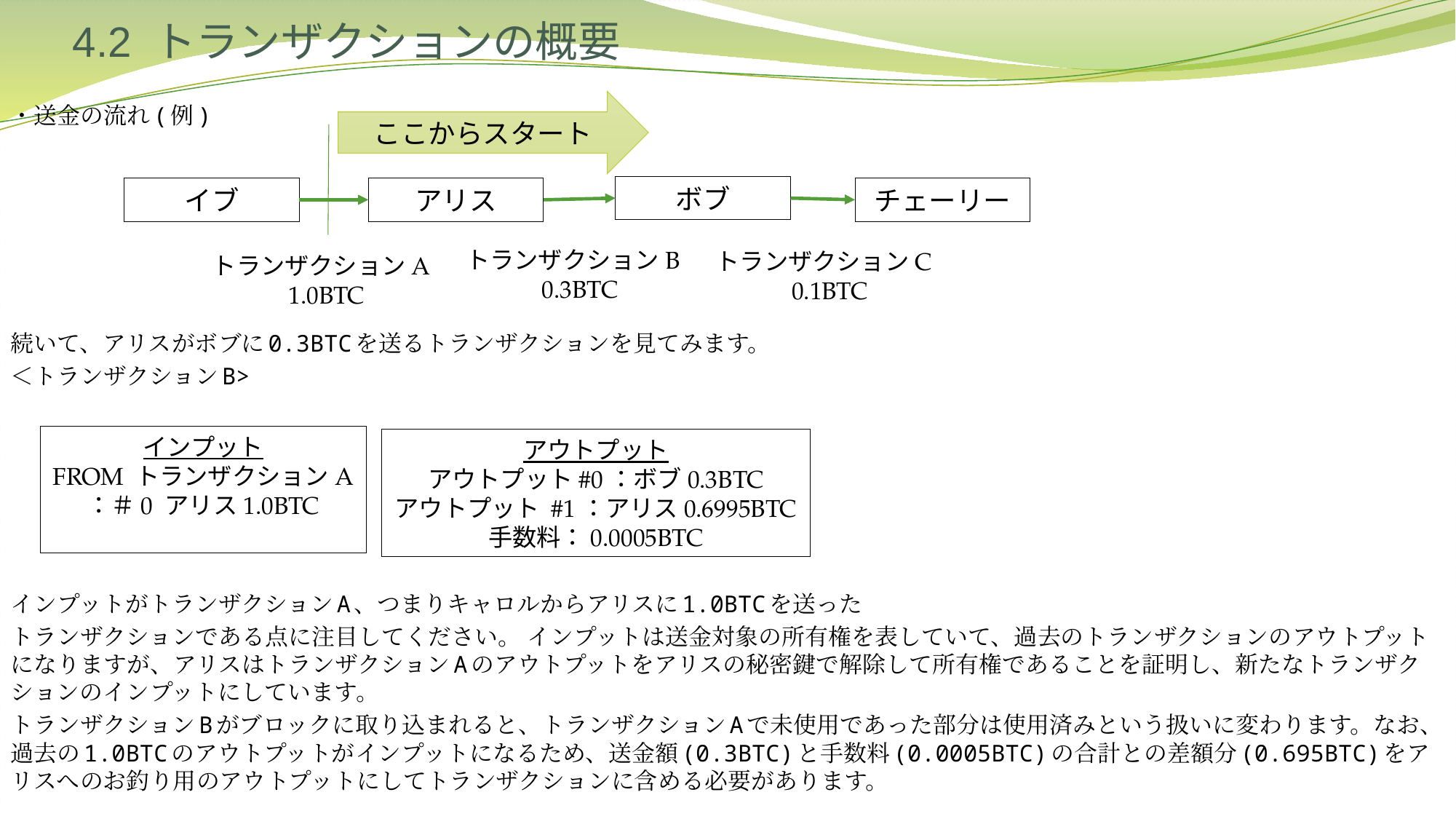

# 4.2 トランザクションの概要
ここからスタート
・送金の流れ(例)

続いて、アリスがボブに0.3BTCを送るトランザクションを見てみます。
＜トランザクションB>

インプットがトランザクションA、つまりキャロルからアリスに1.0BTCを送った
トランザクションである点に注目してください。 インプットは送金対象の所有権を表していて、過去のトランザクションのアウトプットになりますが、アリスはトランザクションAのアウトプットをアリスの秘密鍵で解除して所有権であることを証明し、新たなトランザクションのインプットにしています。
トランザクションBがブロックに取り込まれると、トランザクションAで未使用であった部分は使用済みという扱いに変わります。なお、過去の1.0BTCのアウトプットがインプットになるため、送金額(0.3BTC)と手数料(0.0005BTC)の合計との差額分(0.695BTC)をアリスへのお釣り用のアウトプットにしてトランザクションに含める必要があります。
ボブ
アリス
チェーリー
イブ
トランザクションB
0.3BTC
トランザクションC
0.1BTC
トランザクションA
1.0BTC
インプット
FROM トランザクションA
：＃0 アリス1.0BTC

アウトプット
アウトプット#0：ボブ0.3BTC
アウトプット #1：アリス0.6995BTC
手数料：0.0005BTC